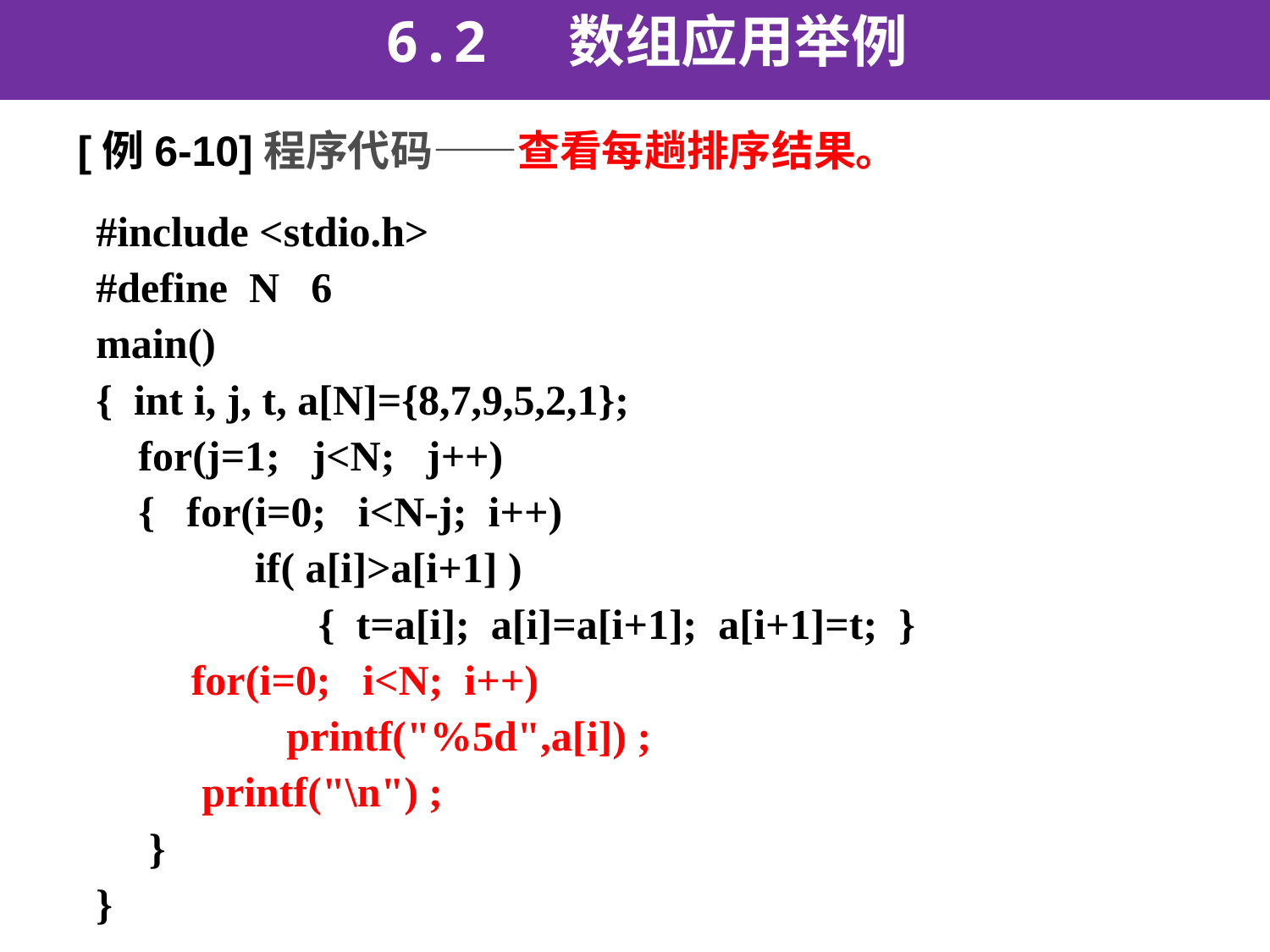

6.2  数组应用举例
[例6-10]程序代码——查看每趟排序结果。
#include <stdio.h>
#define  N   6
main()
{  int i, j, t, a[N]={8,7,9,5,2,1};
    for(j=1;   j<N;   j++)
    {   for(i=0;   i<N-j;  i++)
	   if( a[i]>a[i+1] )
	         {  t=a[i];  a[i]=a[i+1];  a[i+1]=t;  }
         for(i=0;   i<N;  i++)
	      printf("%5d",a[i]) ;
          printf("\n") ;
     }
}